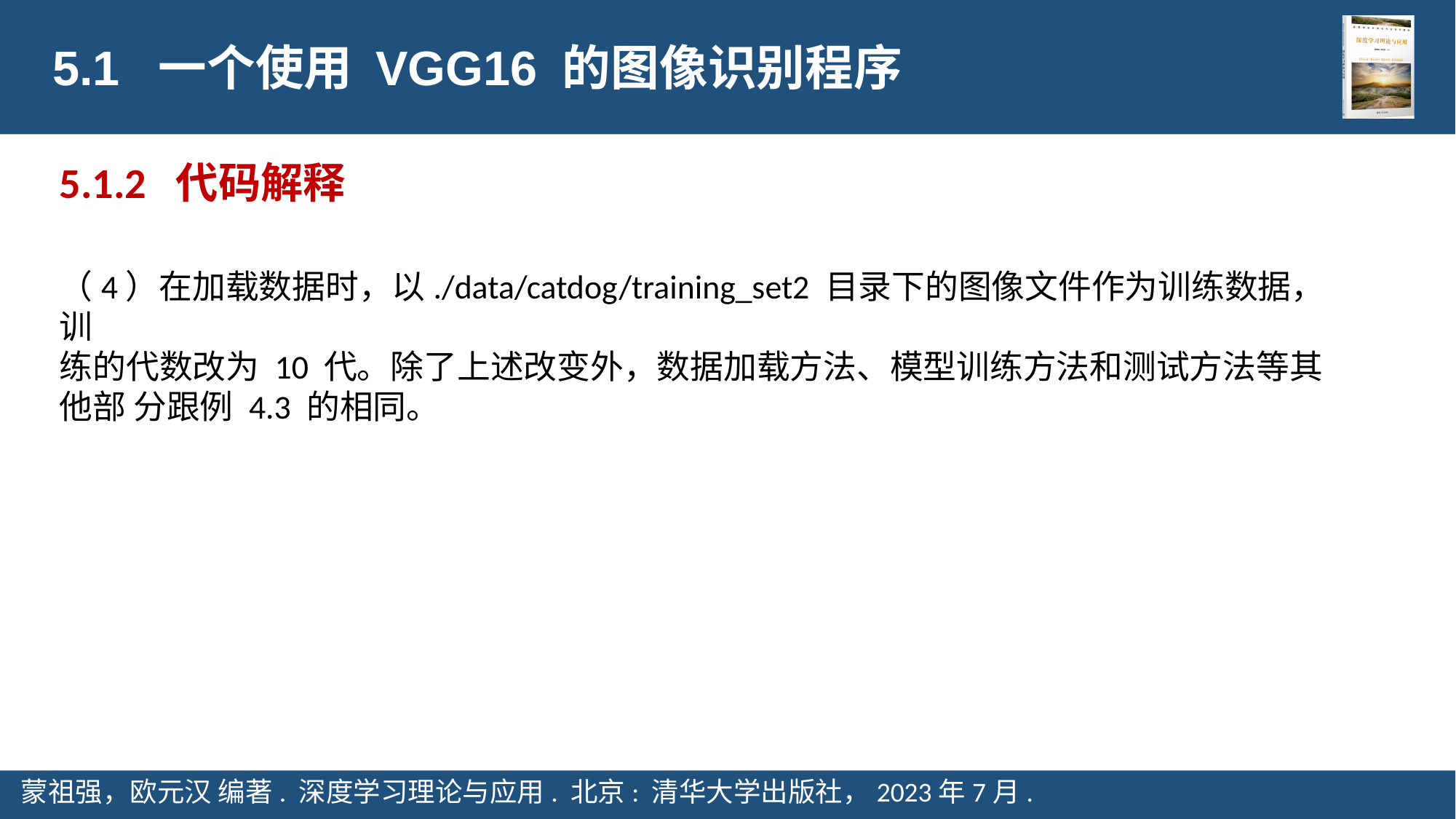

5.1  一个使用 VGG16 的图像识别程序
5.1.2  代码解释
（4）在加载数据时，以./data/catdog/training_set2 目录下的图像文件作为训练数据，训
练的代数改为 10 代。除了上述改变外，数据加载方法、模型训练方法和测试方法等其他部 分跟例 4.3 的相同。